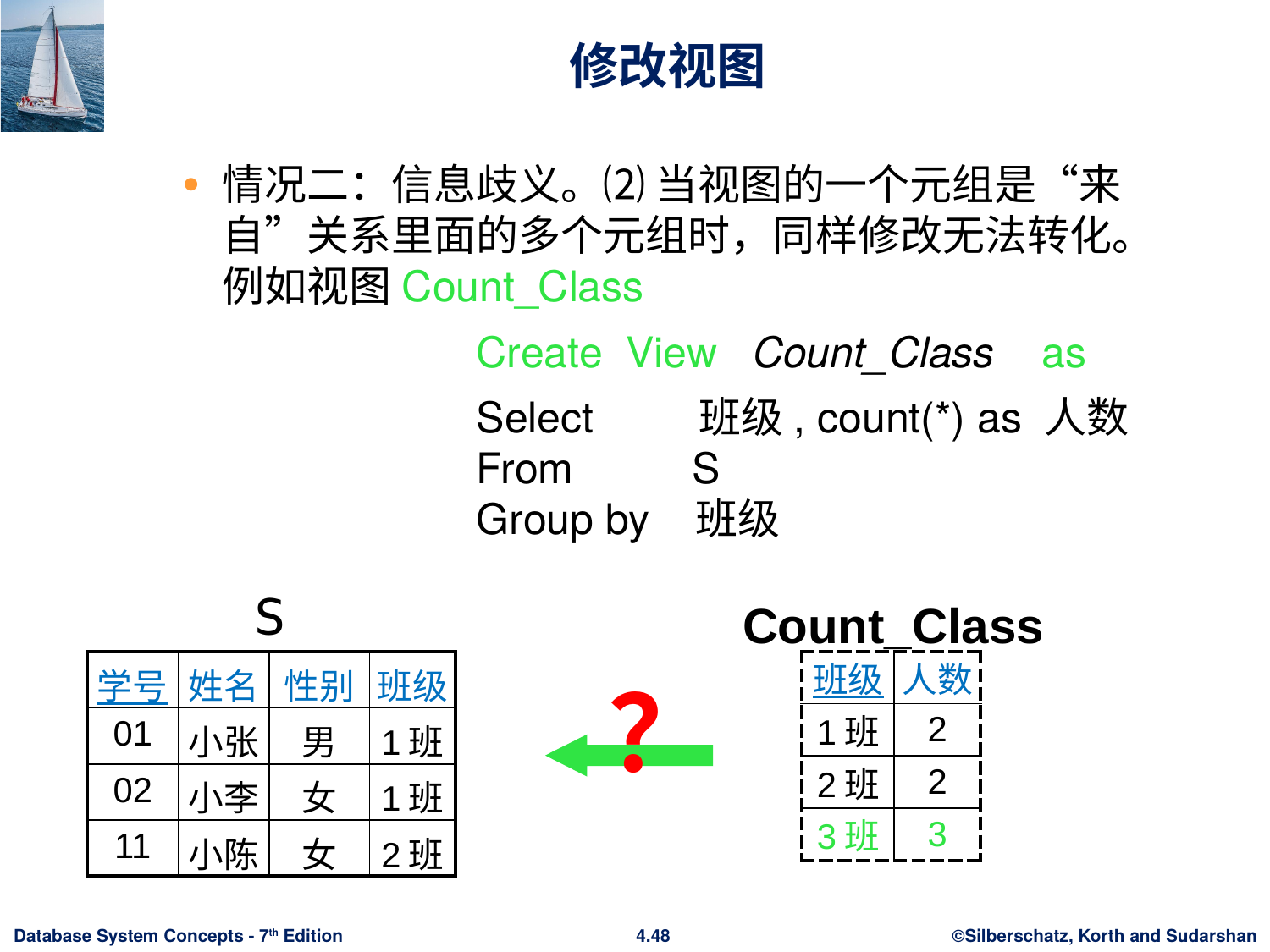

# 修改视图
情况二：信息歧义。⑵ 当视图的一个元组是“来自”关系里面的多个元组时，同样修改无法转化。例如视图Count_Class
			Create  View   Count_Class    as
         		Select        班级, count(*) as 人数
   		From          S
   		Group by   班级

Count_Class
S
| 班级 | 人数 |
| --- | --- |
| 1班 | 2 |
| 2班 | 2 |
| 3班 | 3 |
| 学号 | 姓名 | 性别 | 班级 |
| --- | --- | --- | --- |
| 01 | 小张 | 男 | 1班 |
| 02 | 小李 | 女 | 1班 |
| 11 | 小陈 | 女 | 2班 |
？